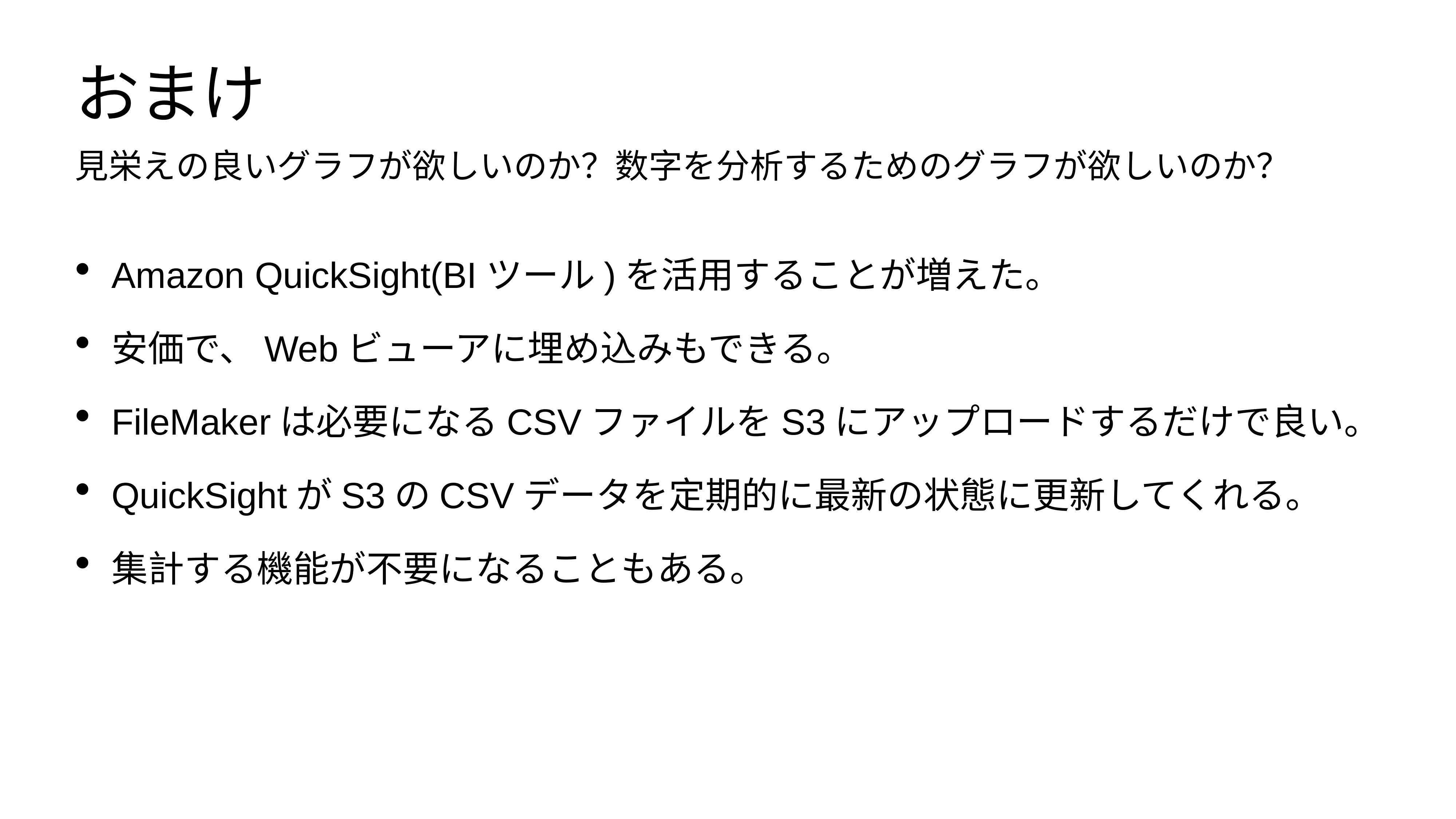

# おまけ
見栄えの良いグラフが欲しいのか？数字を分析するためのグラフが欲しいのか？
Amazon QuickSight(BIツール)を活用することが増えた。
安価で、Webビューアに埋め込みもできる。
FileMakerは必要になるCSVファイルをS3にアップロードするだけで良い。
QuickSightがS3のCSVデータを定期的に最新の状態に更新してくれる。
集計する機能が不要になることもある。